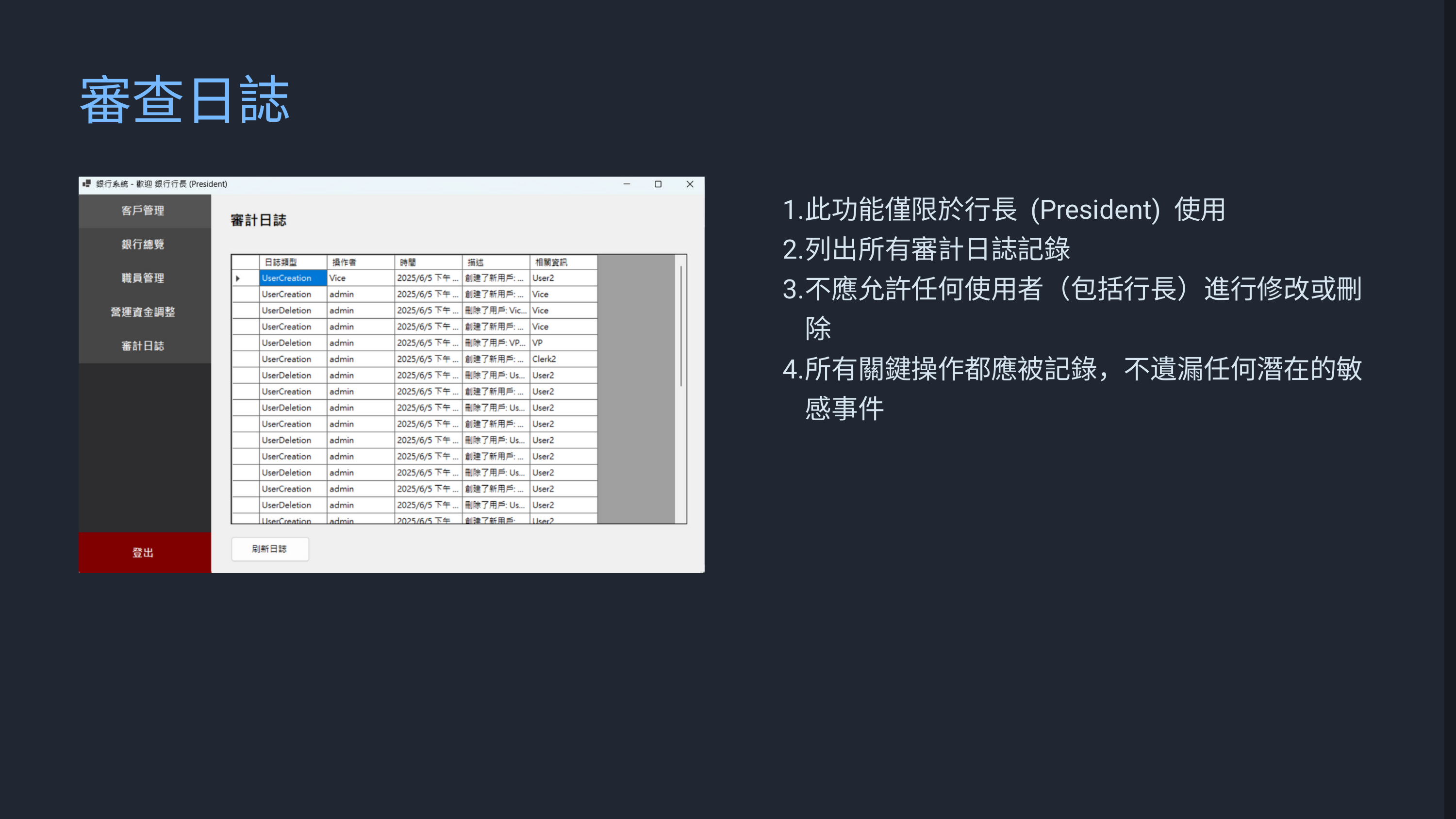

審查日誌

此功能僅限於行長 (President) 使用
列出所有審計日誌記錄
不應允許任何使用者（包括行長）進行修改或刪除
所有關鍵操作都應被記錄，不遺漏任何潛在的敏感事件